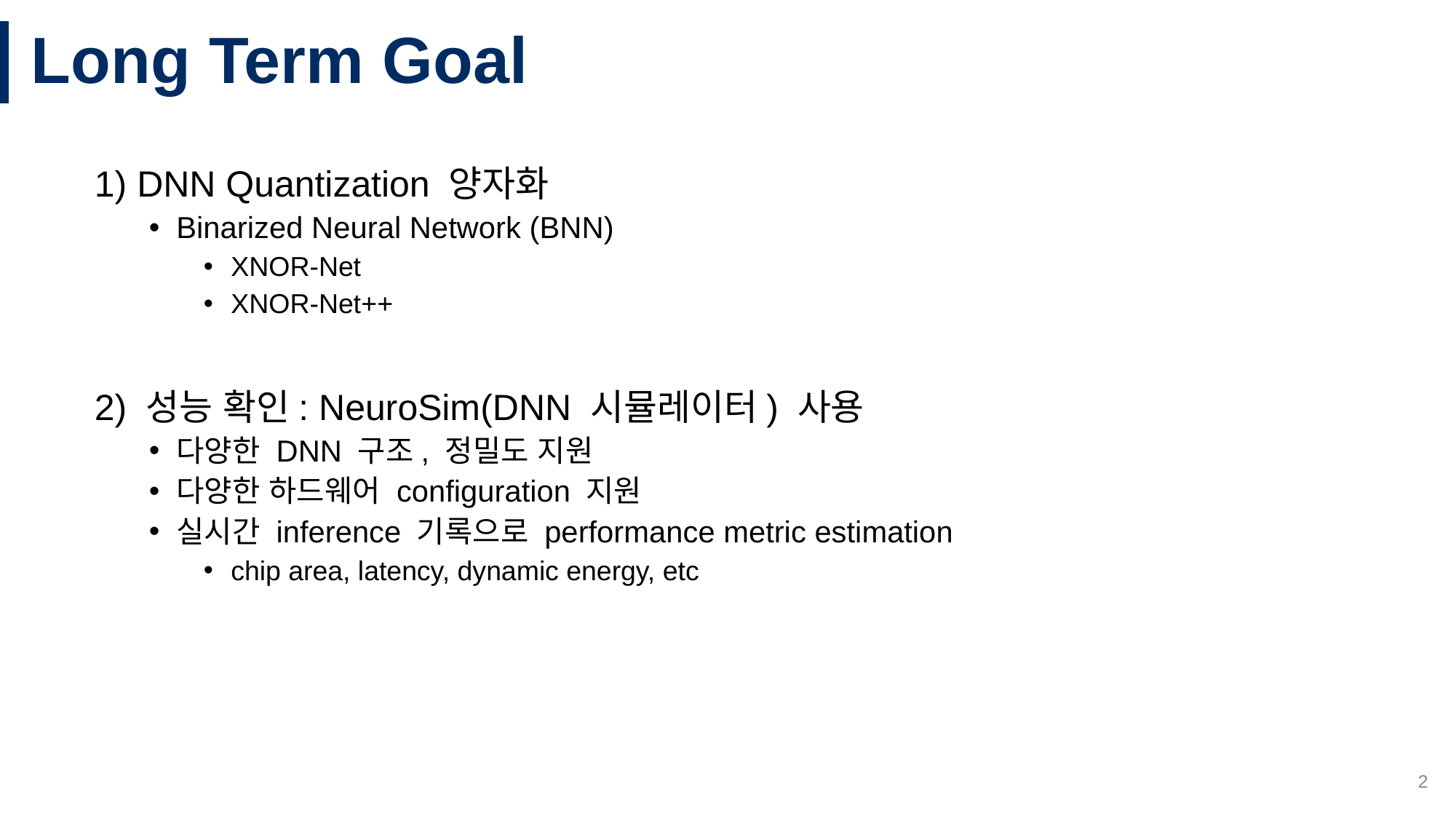

# Long Term Goal
1) DNN Quantization 양자화
Binarized Neural Network (BNN)
XNOR-Net
XNOR-Net++

2) 성능 확인: NeuroSim(DNN 시뮬레이터) 사용
다양한 DNN 구조, 정밀도 지원
다양한 하드웨어 configuration 지원
실시간 inference 기록으로 performance metric estimation
chip area, latency, dynamic energy, etc

2